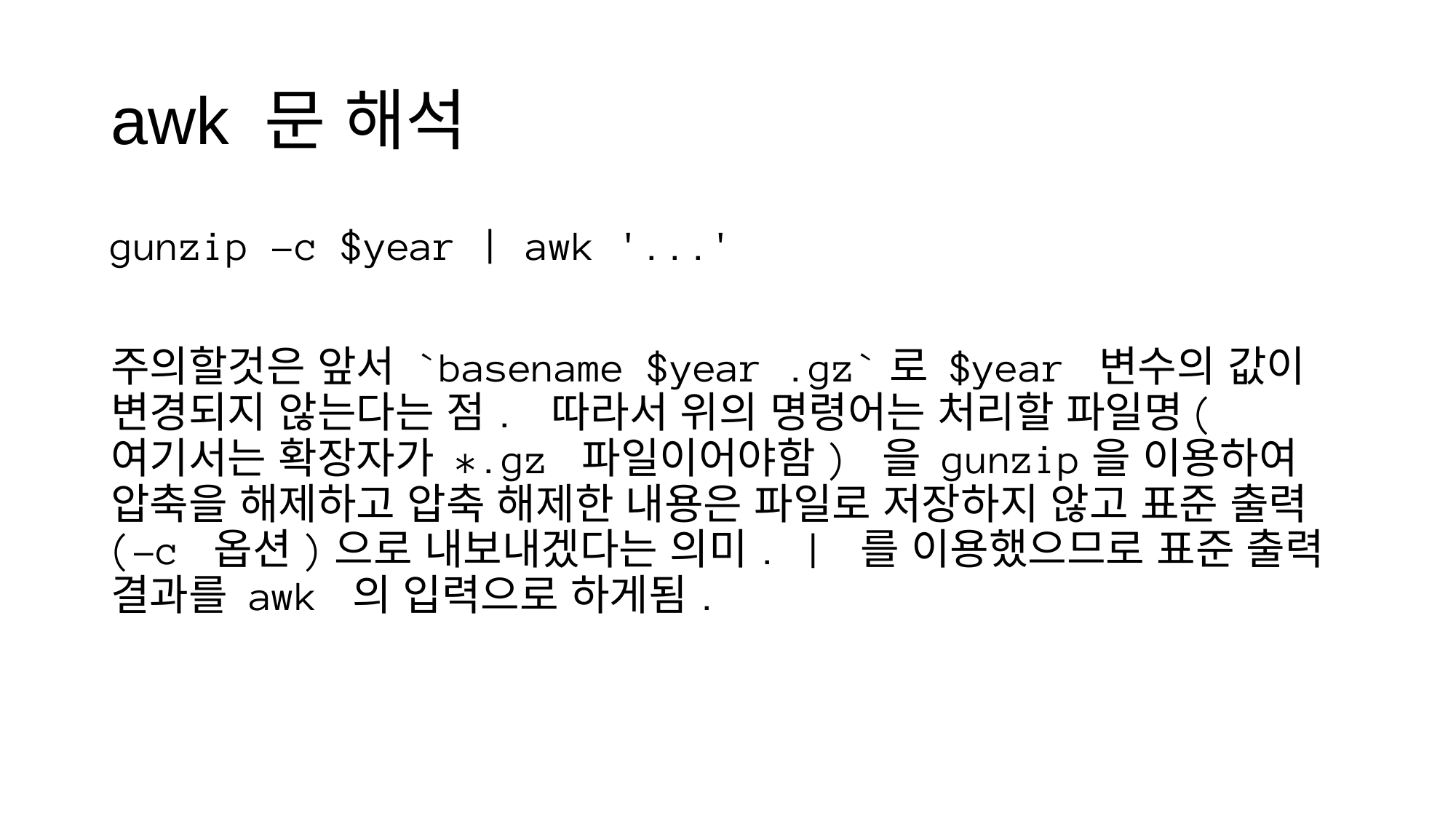

# awk 문 해석
gunzip -c $year | awk '...'

주의할것은 앞서 `basename $year .gz`로 $year 변수의 값이 변경되지 않는다는 점. 따라서 위의 명령어는 처리할 파일명(여기서는 확장자가 *.gz 파일이어야함) 을 gunzip을 이용하여 압축을 해제하고 압축 해제한 내용은 파일로 저장하지 않고 표준 출력(-c 옵션)으로 내보내겠다는 의미. | 를 이용했으므로 표준 출력 결과를 awk 의 입력으로 하게됨.